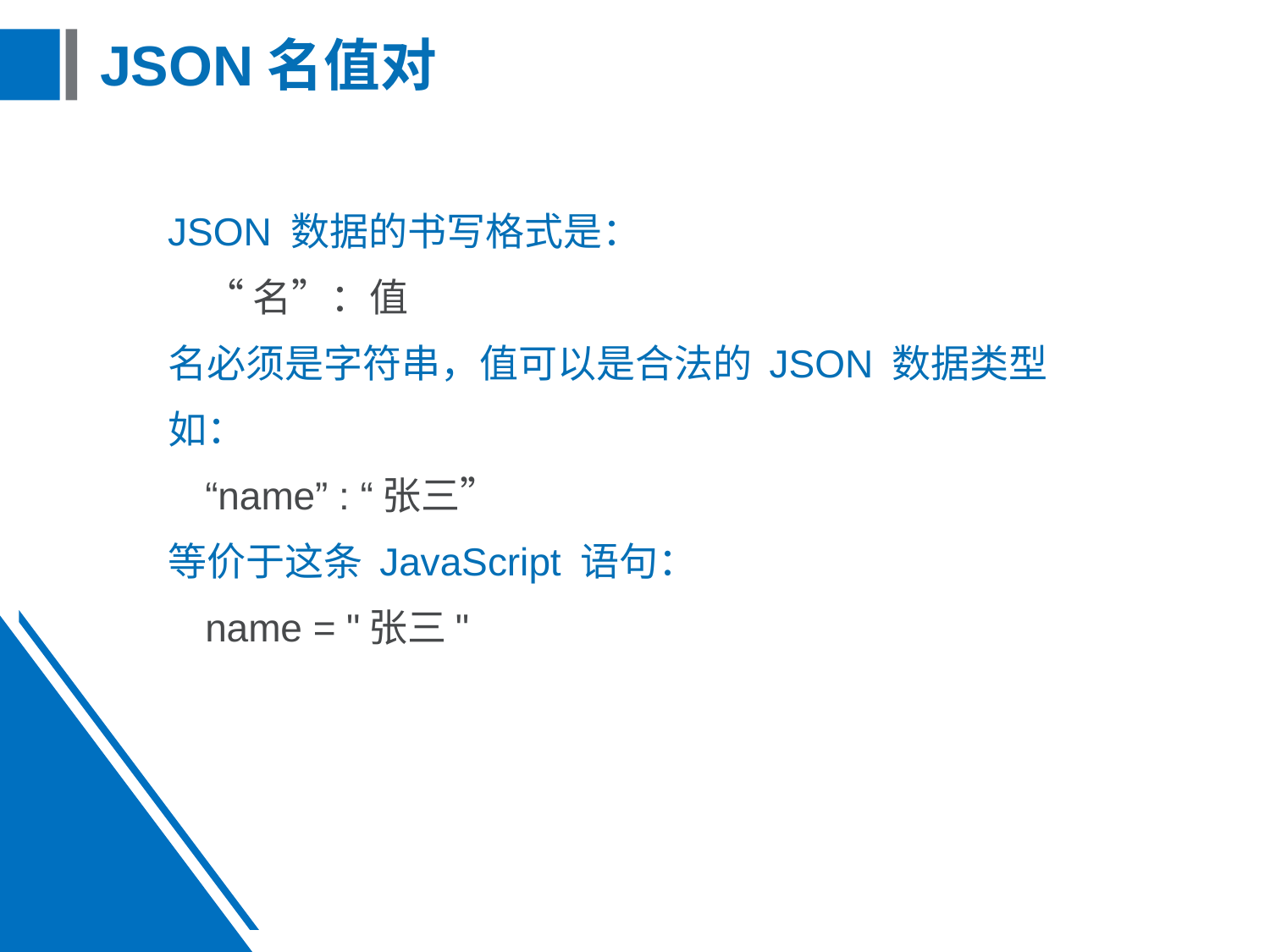

# JSON名值对
JSON 数据的书写格式是：
	“名”：值
名必须是字符串，值可以是合法的 JSON 数据类型
如：
	“name” : “张三”
等价于这条 JavaScript 语句：
		name = "张三"

10